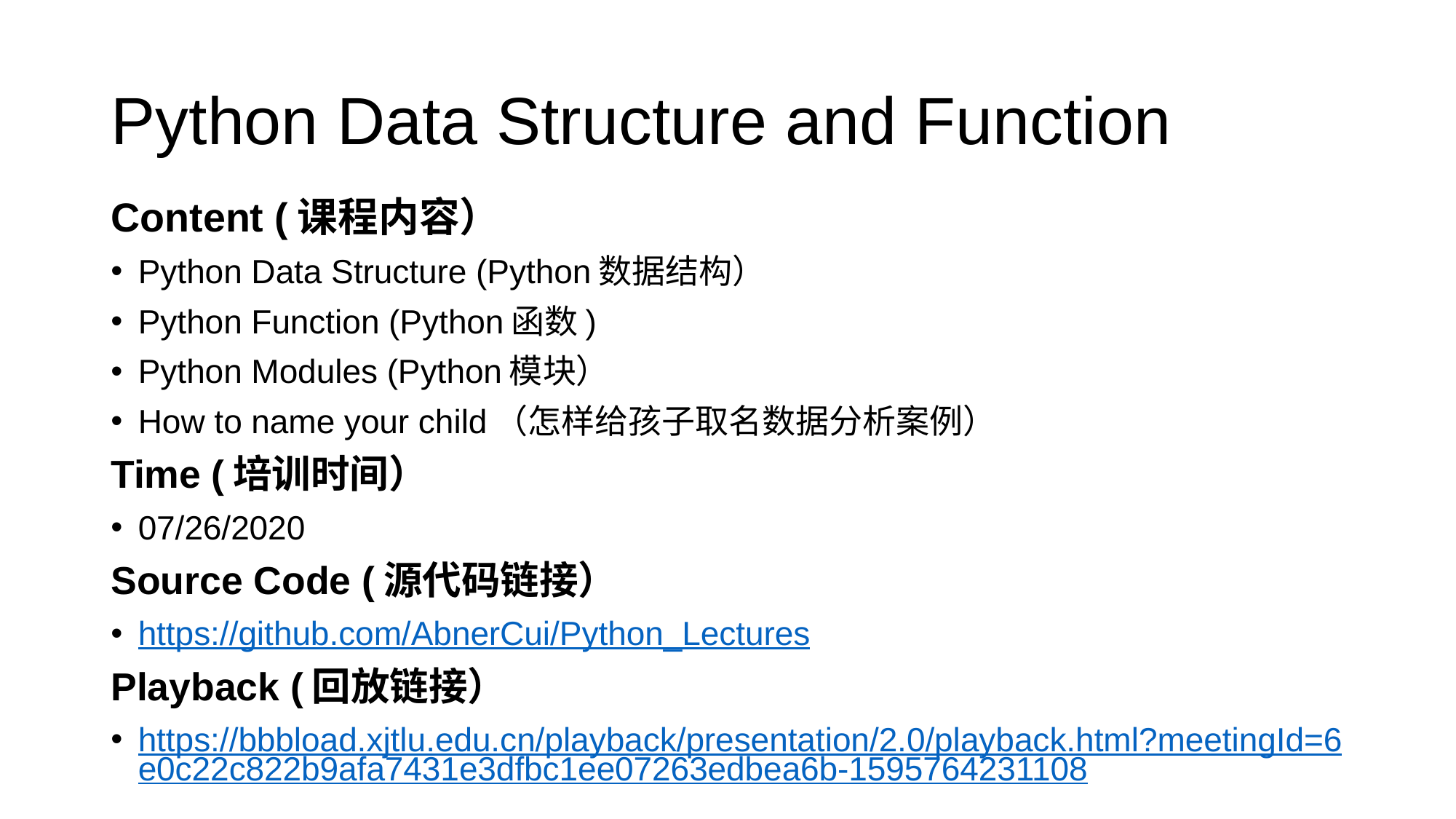

# Python Data Structure and Function
Content (课程内容）
Python Data Structure (Python数据结构）
Python Function (Python函数)
Python Modules (Python模块）
How to name your child（怎样给孩子取名数据分析案例）
Time (培训时间）
07/26/2020
Source Code (源代码链接）
https://github.com/AbnerCui/Python_Lectures
Playback (回放链接）
https://bbbload.xjtlu.edu.cn/playback/presentation/2.0/playback.html?meetingId=6e0c22c822b9afa7431e3dfbc1ee07263edbea6b-1595764231108